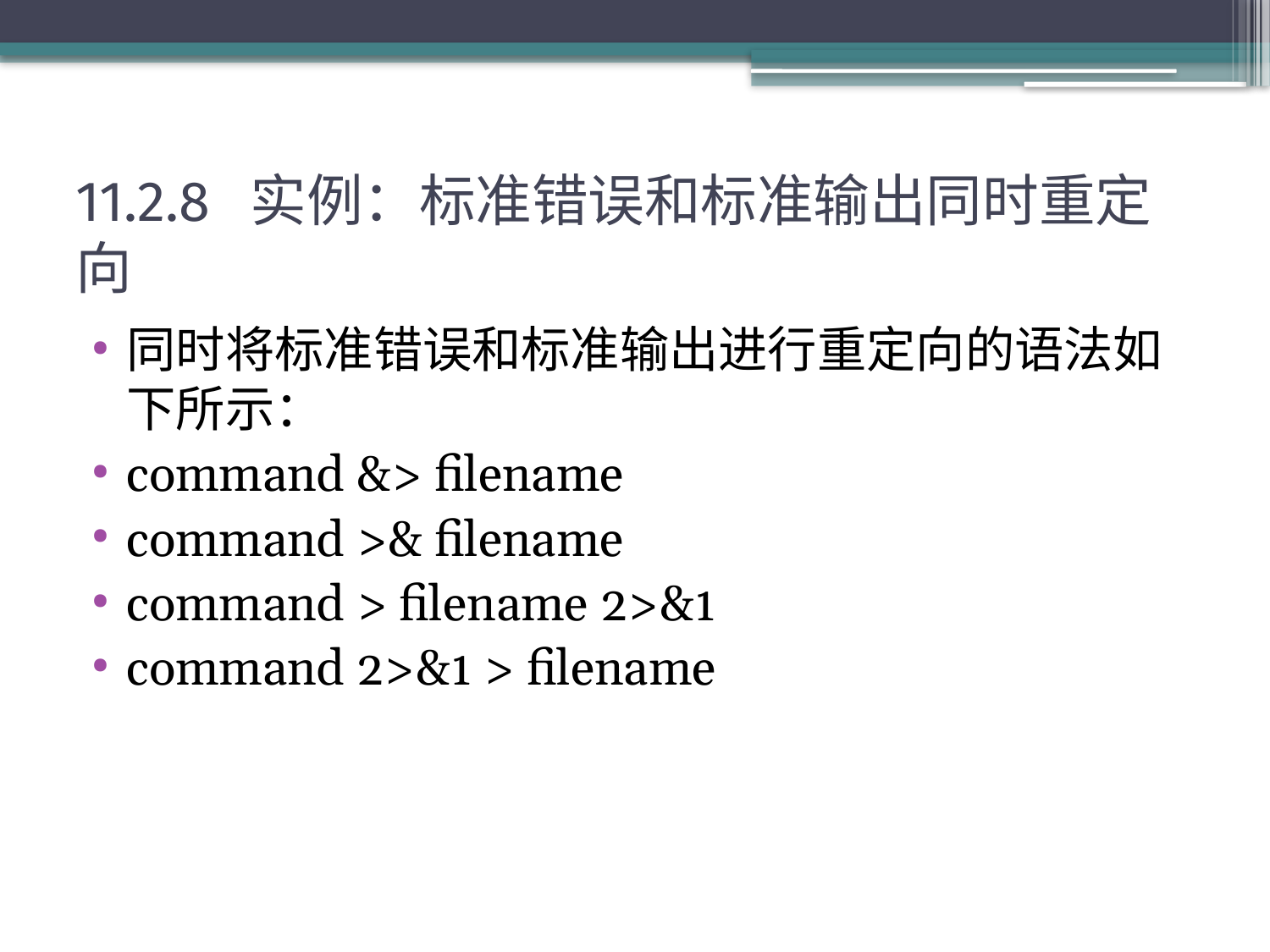

# 11.2.8  实例：标准错误和标准输出同时重定向
同时将标准错误和标准输出进行重定向的语法如下所示：
command &> filename
command >& filename
command > filename 2>&1
command 2>&1 > filename